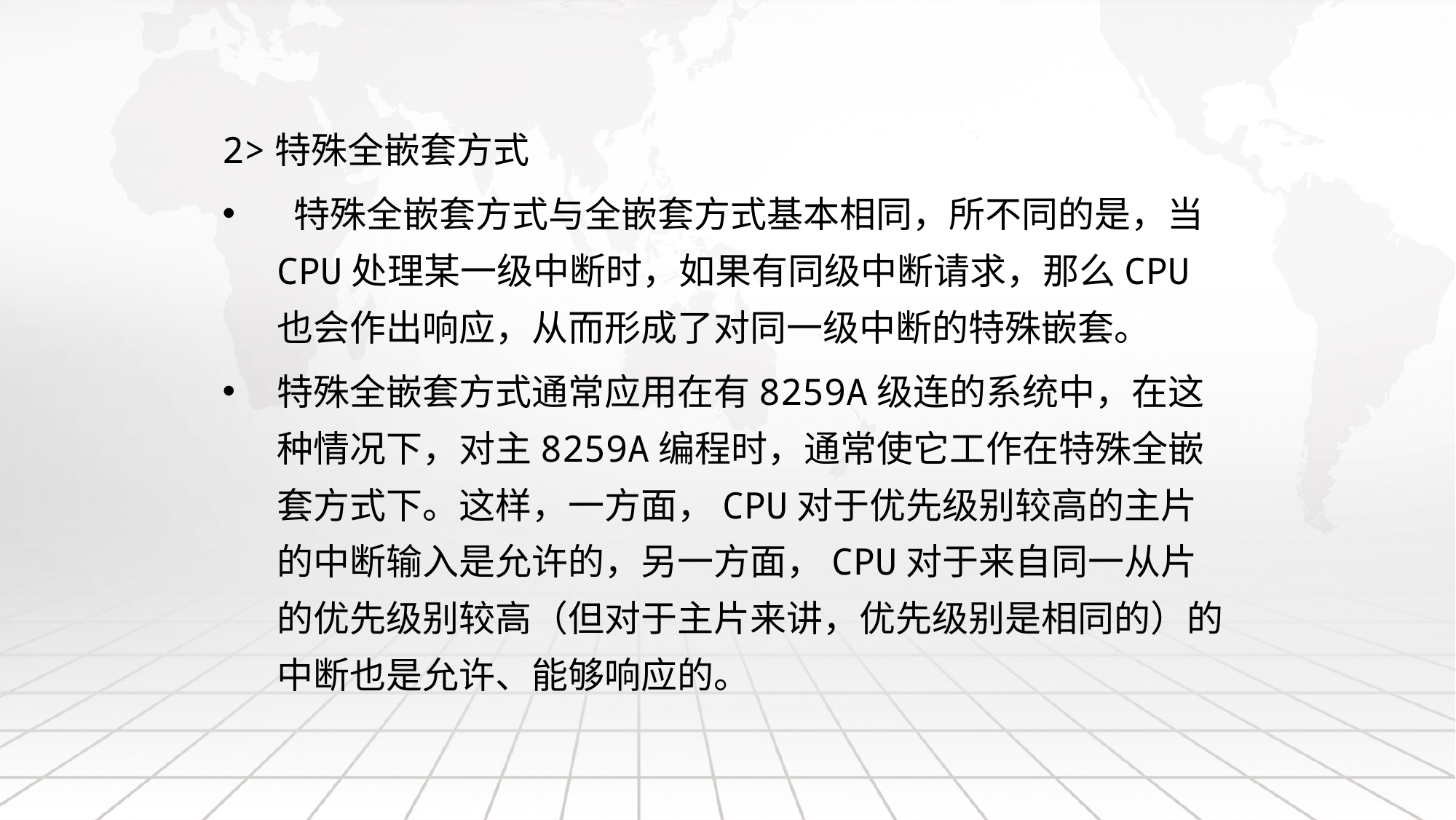

2>特殊全嵌套方式
 特殊全嵌套方式与全嵌套方式基本相同，所不同的是，当CPU处理某一级中断时，如果有同级中断请求，那么CPU也会作出响应，从而形成了对同一级中断的特殊嵌套。
特殊全嵌套方式通常应用在有8259A级连的系统中，在这种情况下，对主8259A编程时，通常使它工作在特殊全嵌套方式下。这样，一方面，CPU对于优先级别较高的主片的中断输入是允许的，另一方面，CPU对于来自同一从片的优先级别较高（但对于主片来讲，优先级别是相同的）的中断也是允许、能够响应的。